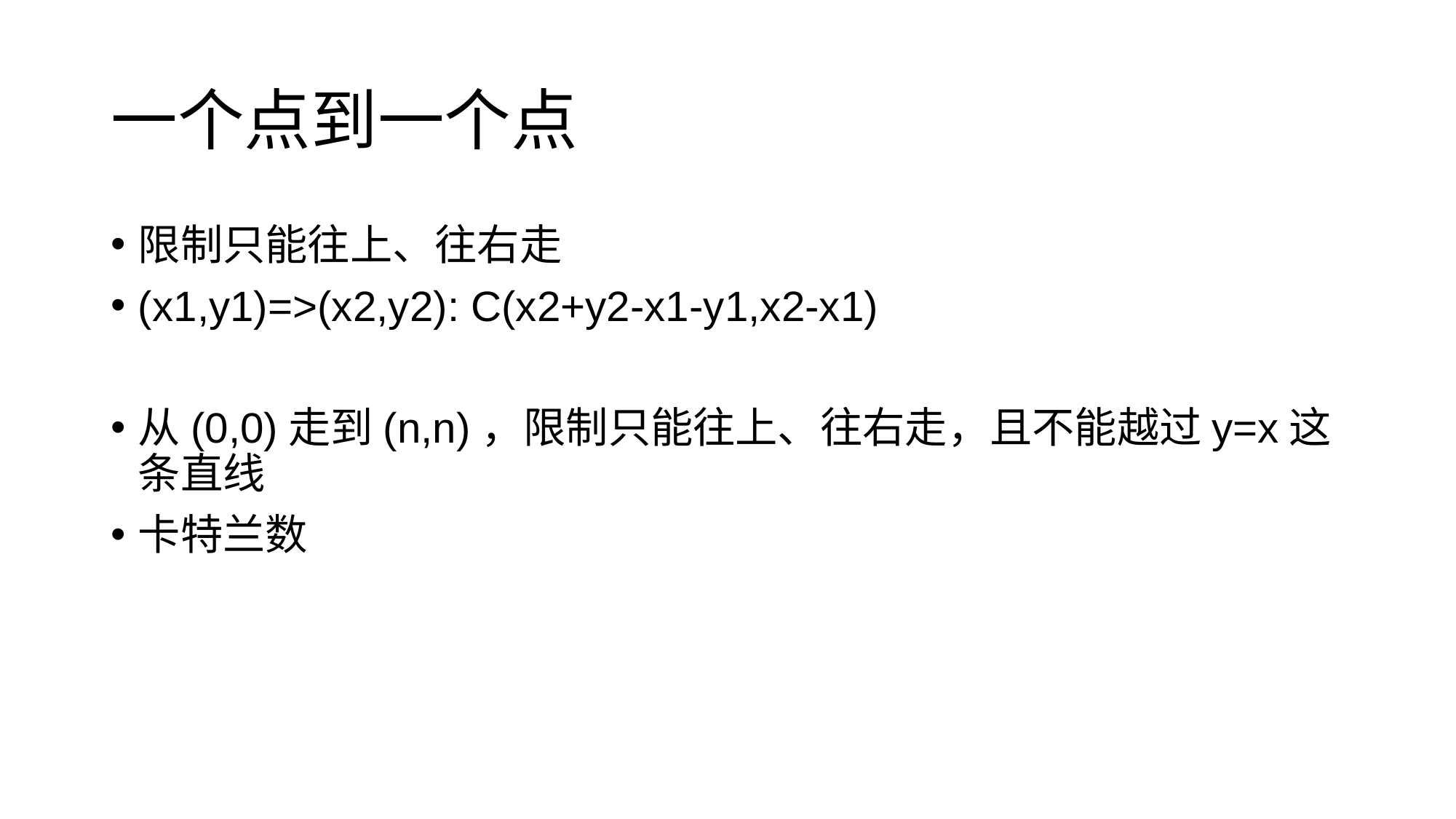

# 一个点到一个点
限制只能往上、往右走
(x1,y1)=>(x2,y2): C(x2+y2-x1-y1,x2-x1)

从(0,0)走到(n,n)，限制只能往上、往右走，且不能越过y=x这条直线
卡特兰数